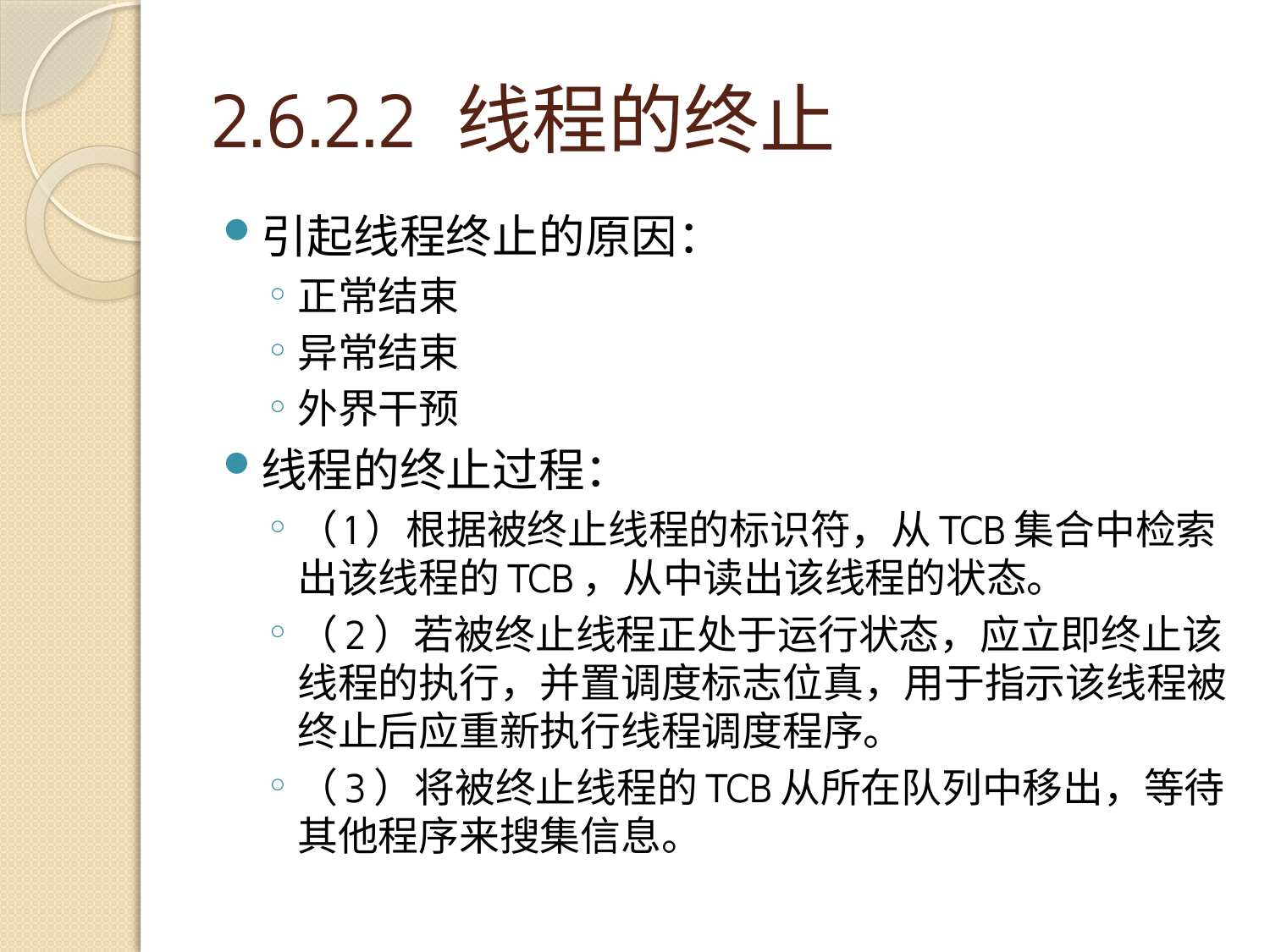

# 2.6.2.2 线程的终止
引起线程终止的原因：
正常结束
异常结束
外界干预
线程的终止过程：
（1）根据被终止线程的标识符，从TCB集合中检索出该线程的TCB，从中读出该线程的状态。
（2）若被终止线程正处于运行状态，应立即终止该线程的执行，并置调度标志位真，用于指示该线程被终止后应重新执行线程调度程序。
（3）将被终止线程的TCB从所在队列中移出，等待其他程序来搜集信息。